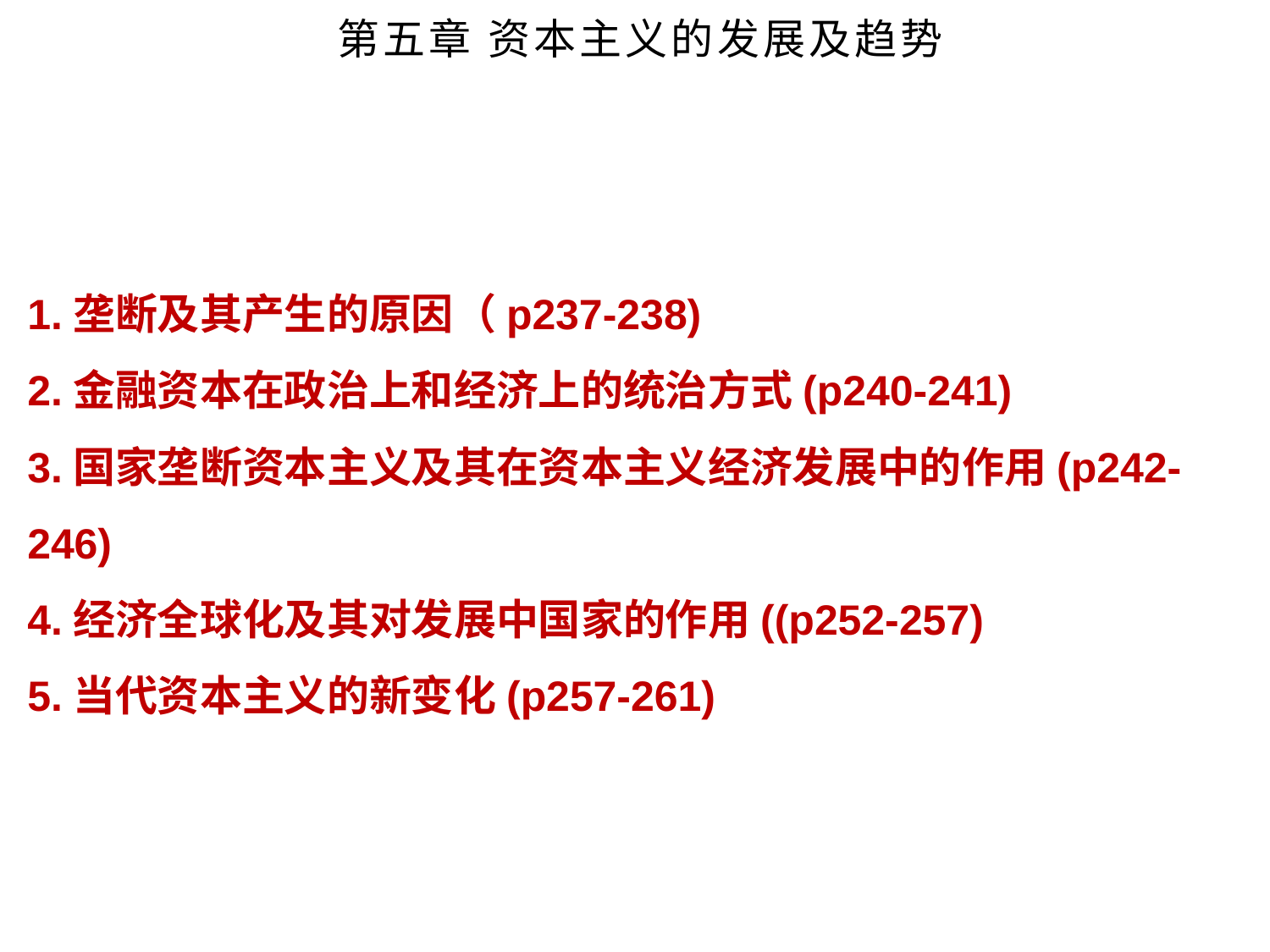

第五章 资本主义的发展及趋势
1.垄断及其产生的原因（p237-238)
2.金融资本在政治上和经济上的统治方式(p240-241)
3.国家垄断资本主义及其在资本主义经济发展中的作用(p242-246)
4.经济全球化及其对发展中国家的作用((p252-257)
5.当代资本主义的新变化(p257-261)